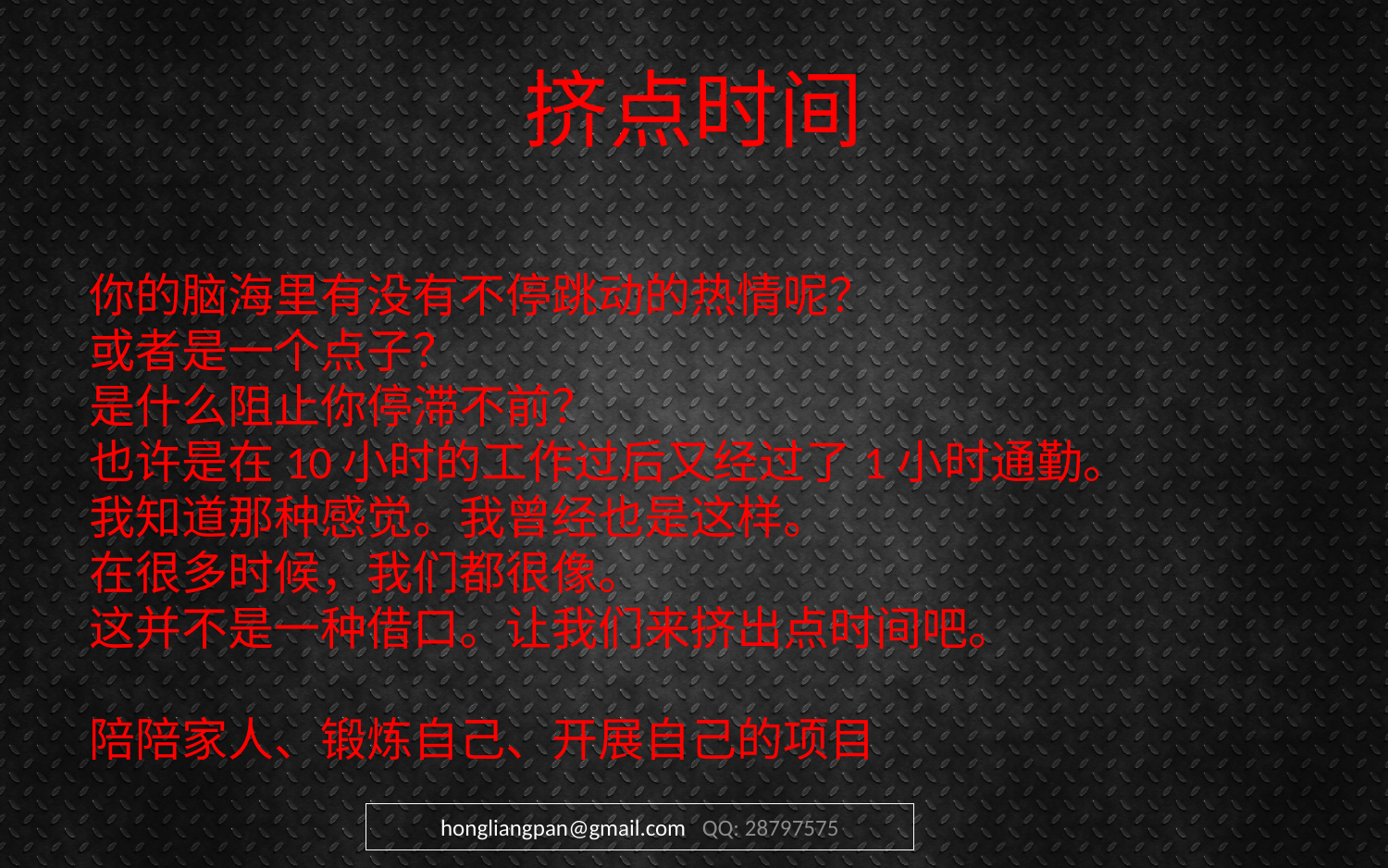

# 挤点时间
你的脑海里有没有不停跳动的热情呢？
或者是一个点子？
是什么阻止你停滞不前？
也许是在10小时的工作过后又经过了1小时通勤。
我知道那种感觉。我曾经也是这样。
在很多时候，我们都很像。
这并不是一种借口。让我们来挤出点时间吧。

陪陪家人、锻炼自己、开展自己的项目